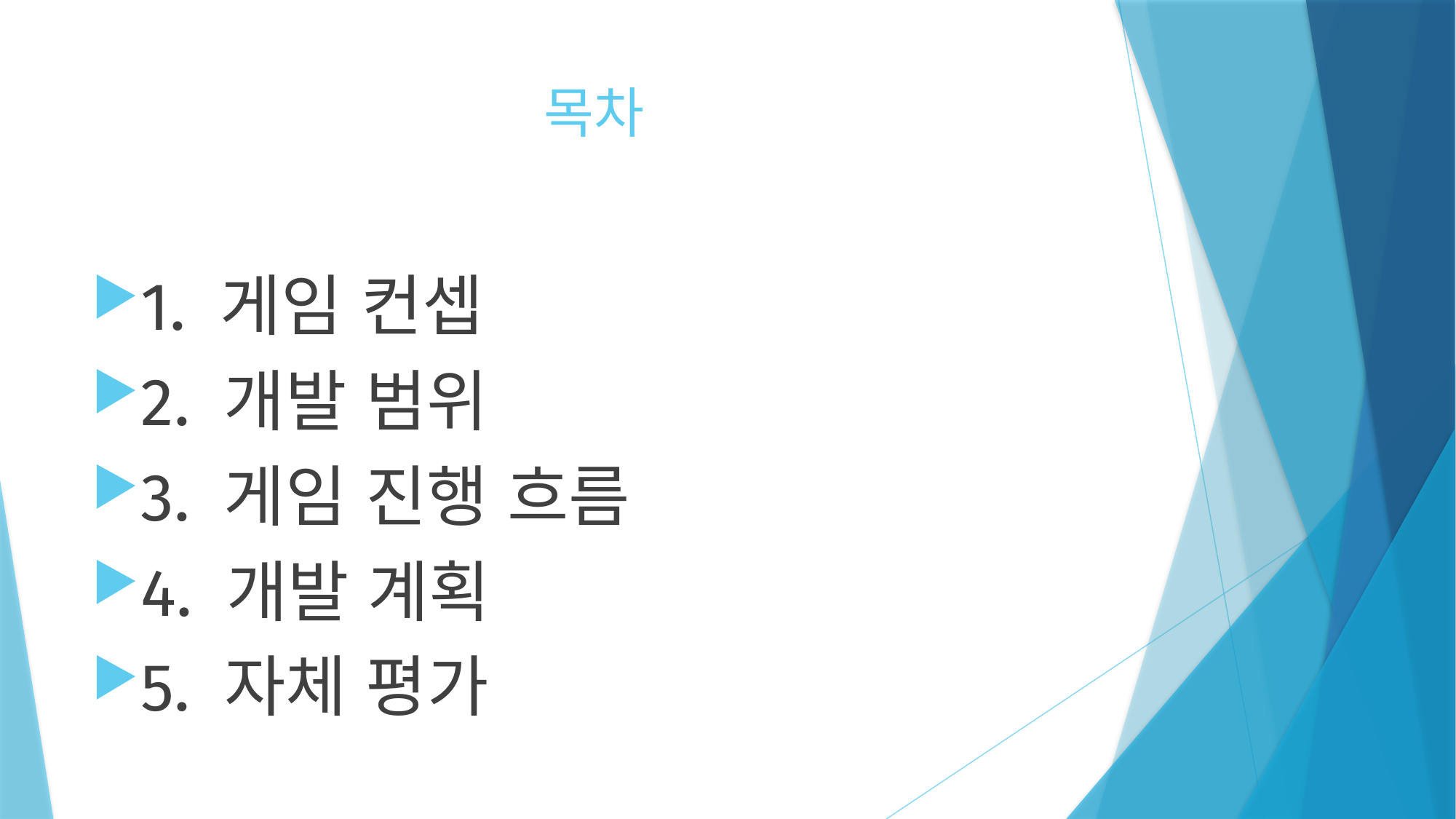

# 목차
1. 게임 컨셉
2. 개발 범위
3. 게임 진행 흐름
4. 개발 계획
5. 자체 평가